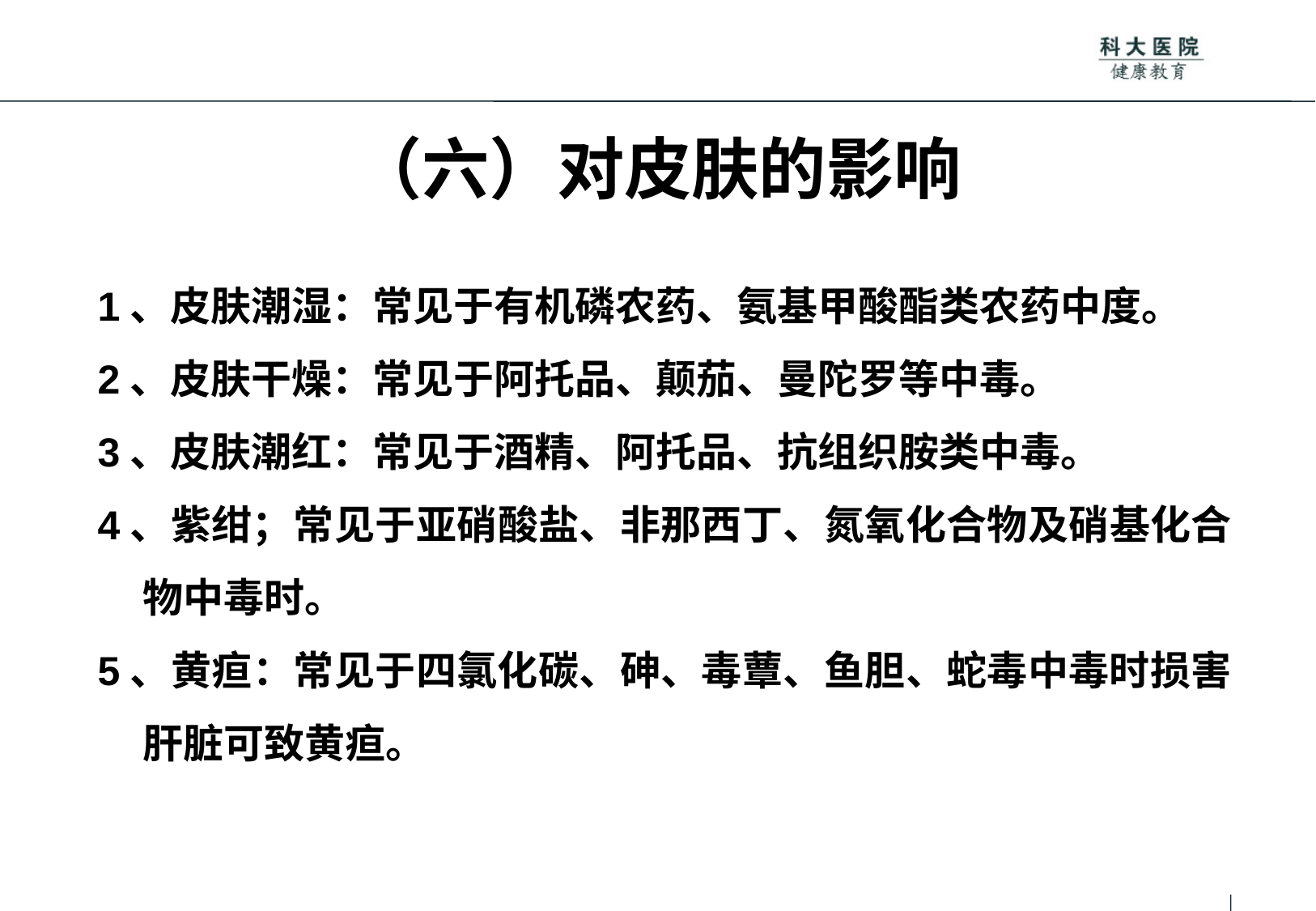

# （六）对皮肤的影响
1、皮肤潮湿：常见于有机磷农药、氨基甲酸酯类农药中度。
2、皮肤干燥：常见于阿托品、颠茄、曼陀罗等中毒。
3、皮肤潮红：常见于酒精、阿托品、抗组织胺类中毒。
4、紫绀；常见于亚硝酸盐、非那西丁、氮氧化合物及硝基化合物中毒时。
5、黄疸：常见于四氯化碳、砷、毒蕈、鱼胆、蛇毒中毒时损害肝脏可致黄疸。